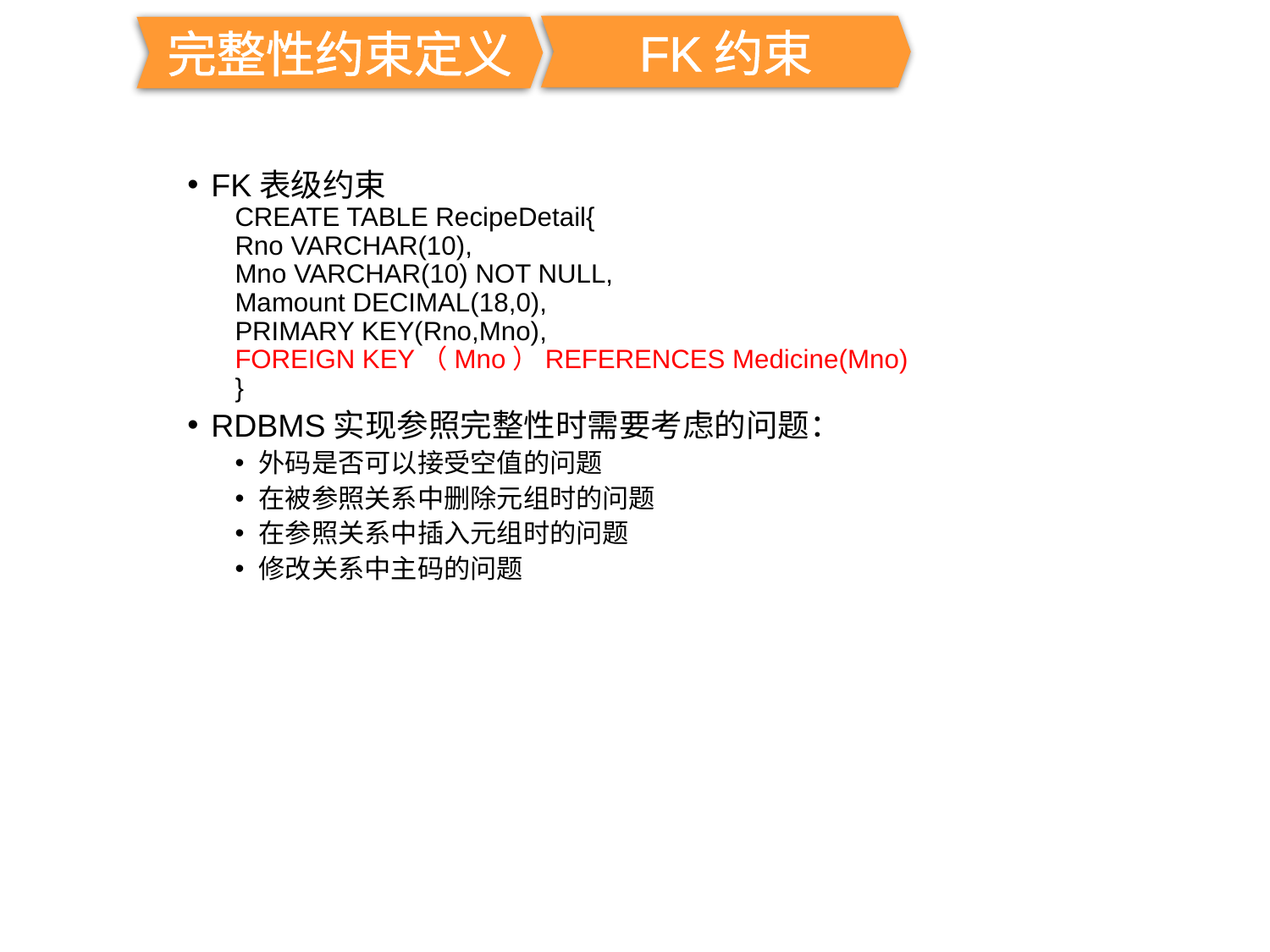

FK约束
完整性约束定义

FK表级约束
CREATE TABLE RecipeDetail{
Rno VARCHAR(10),
Mno VARCHAR(10) NOT NULL,
Mamount DECIMAL(18,0),
PRIMARY KEY(Rno,Mno),
FOREIGN KEY（Mno）REFERENCES Medicine(Mno)
}
RDBMS实现参照完整性时需要考虑的问题：
外码是否可以接受空值的问题
在被参照关系中删除元组时的问题
在参照关系中插入元组时的问题
修改关系中主码的问题